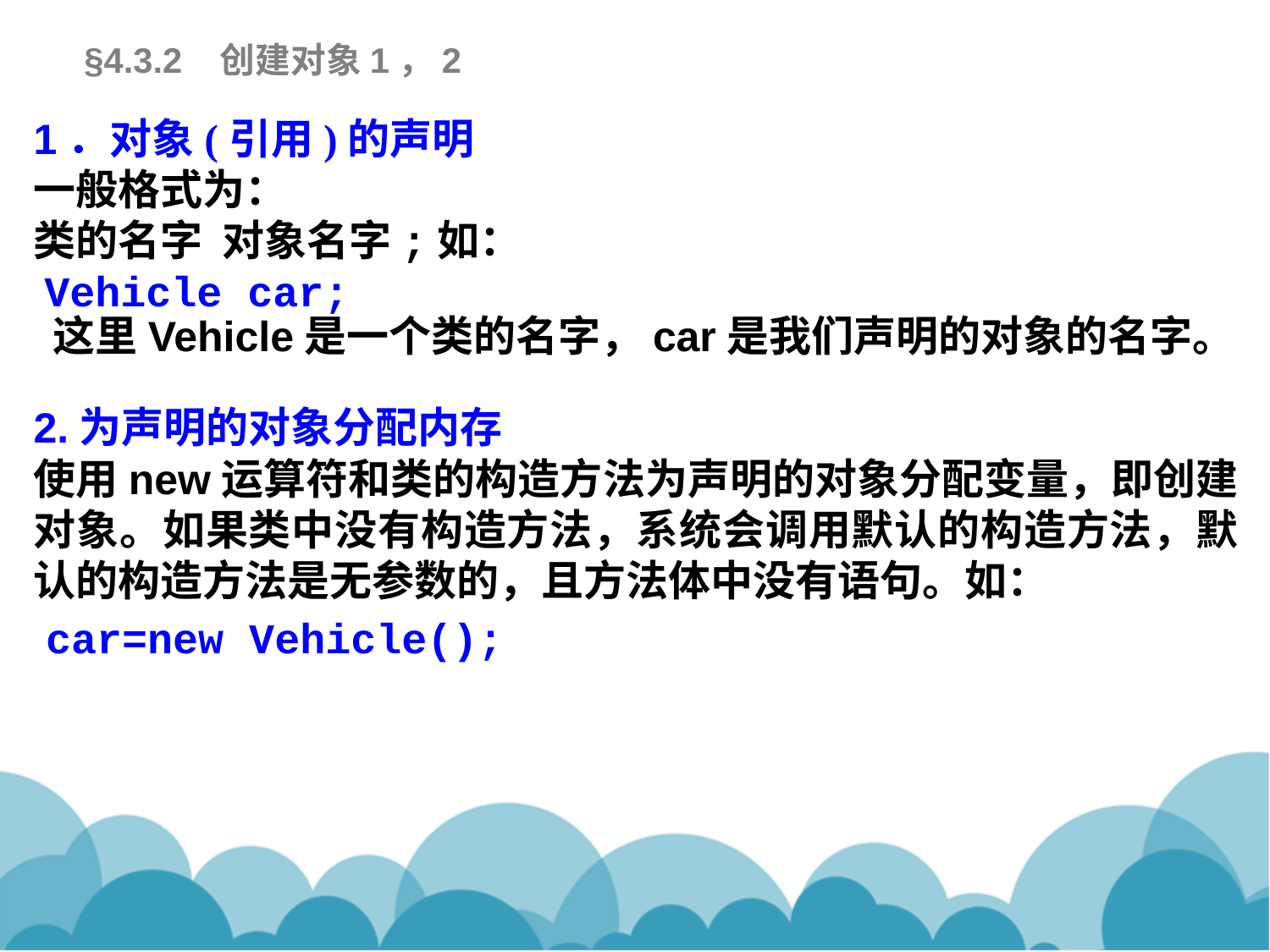

§4.3.2   创建对象1，2
1．对象(引用)的声明
一般格式为：
类的名字  对象名字;如：
 Vehicle car;
 这里Vehicle是一个类的名字，car是我们声明的对象的名字。

2.为声明的对象分配内存
使用new运算符和类的构造方法为声明的对象分配变量，即创建对象。如果类中没有构造方法，系统会调用默认的构造方法，默认的构造方法是无参数的，且方法体中没有语句。如：
 car=new Vehicle();

24